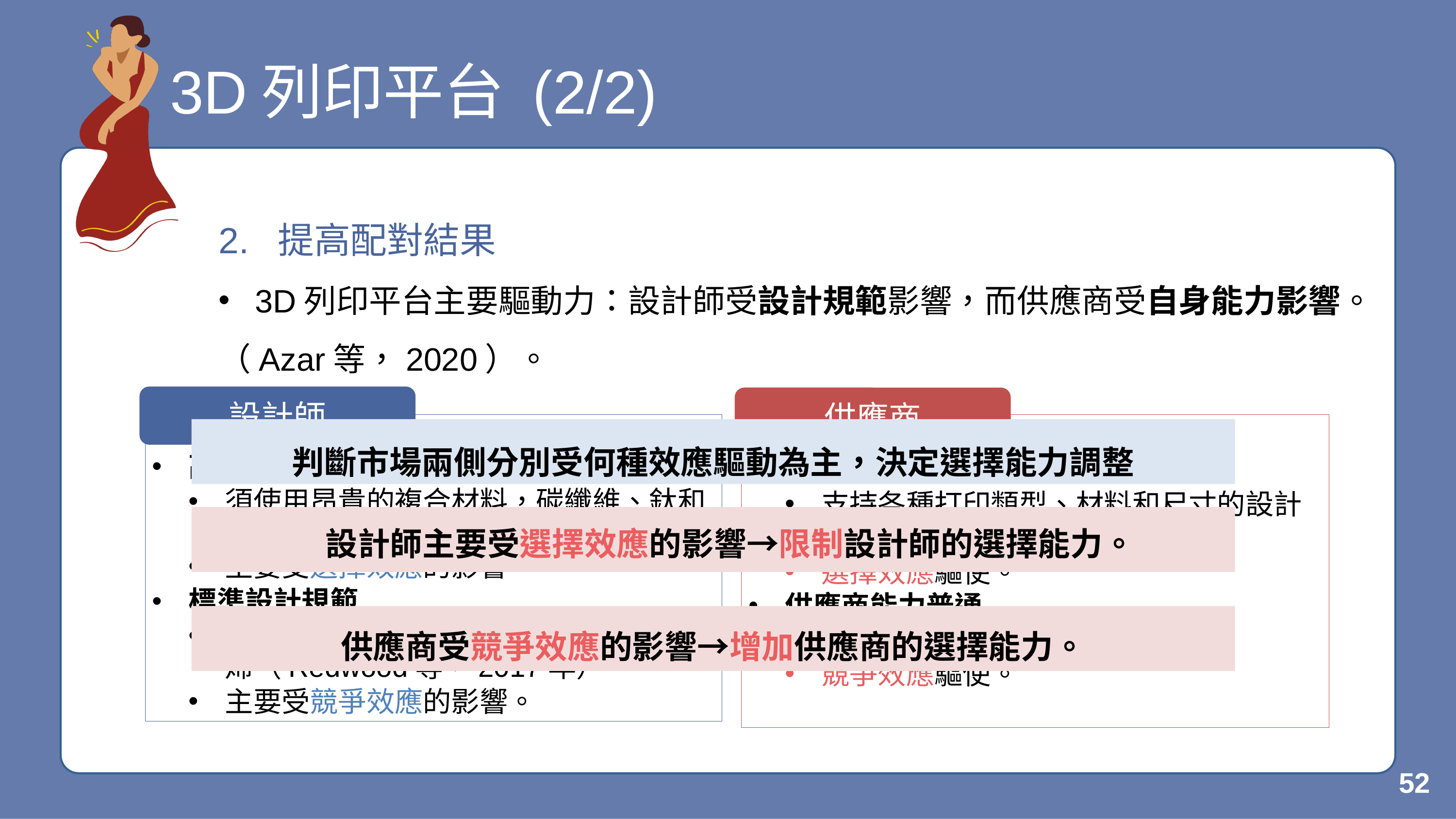

3D列印平台 (2/2)

提高配對結果
3D列印平台主要驅動力：設計師受設計規範影響，而供應商受自身能力影響。
（Azar等，2020）。

設計師
供應商

高度設計規範
須使用昂貴的複合材料，碳纖維、鈦和貴金屬。
主要受選擇效應的影響
標準設計規範
常見材料，聚乳酸和丙烯腈丁二烯苯乙烯（Redwood等，2017年）。
主要受競爭效應的影響。

供應商能力完整
支持各種打印類型、材料和尺寸的設計規範。
選擇效應驅使。
供應商能力普通
支持常見且廣泛使用的列印。
競爭效應驅使。

供應商受競爭效應的影響→增加供應商的選擇能力。
設計師主要受選擇效應的影響→限制設計師的選擇能力。
判斷市場兩側分別受何種效應驅動為主，決定選擇能力調整
52